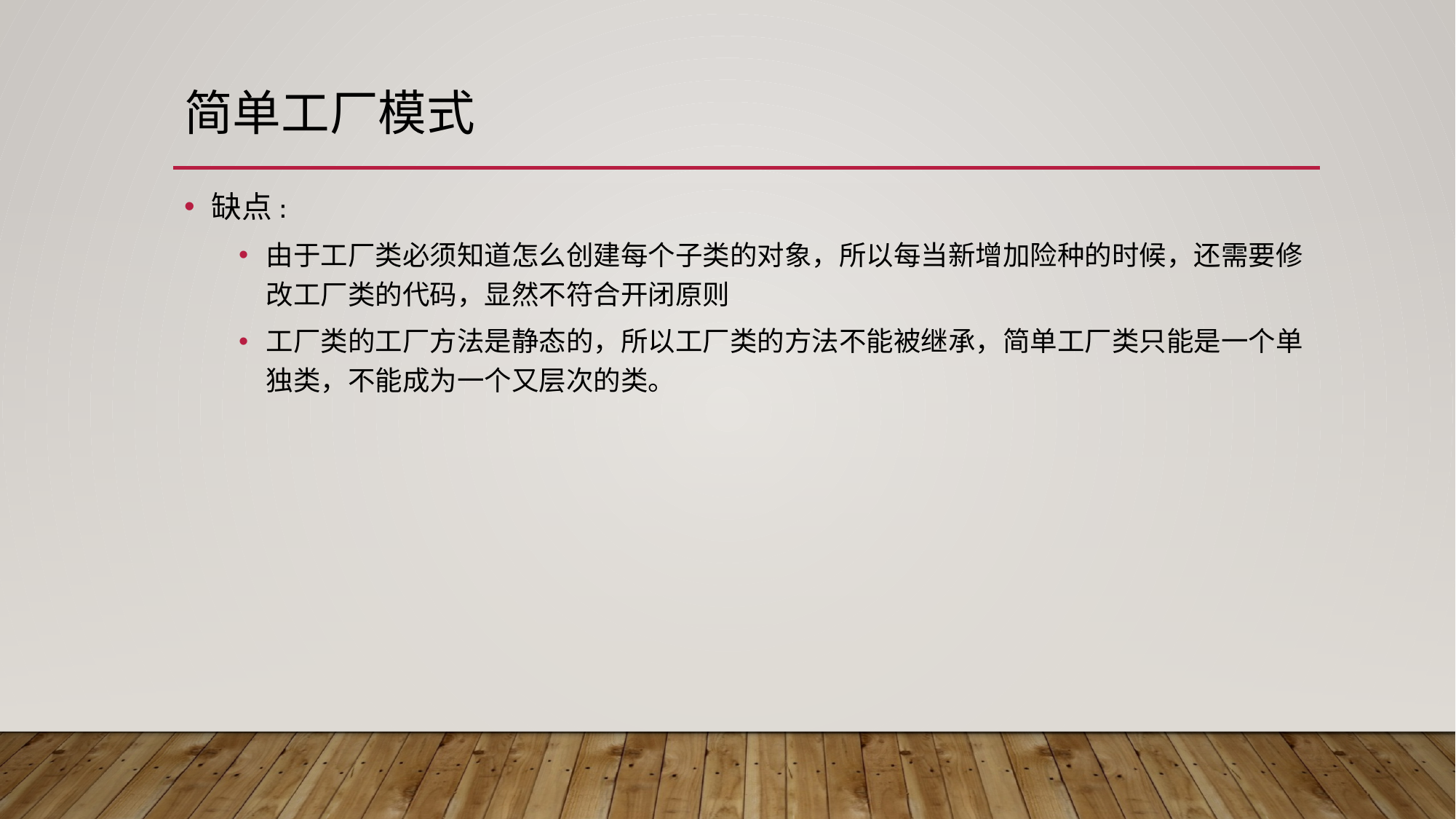

# 简单工厂模式
缺点:
由于工厂类必须知道怎么创建每个子类的对象，所以每当新增加险种的时候，还需要修改工厂类的代码，显然不符合开闭原则
工厂类的工厂方法是静态的，所以工厂类的方法不能被继承，简单工厂类只能是一个单独类，不能成为一个又层次的类。